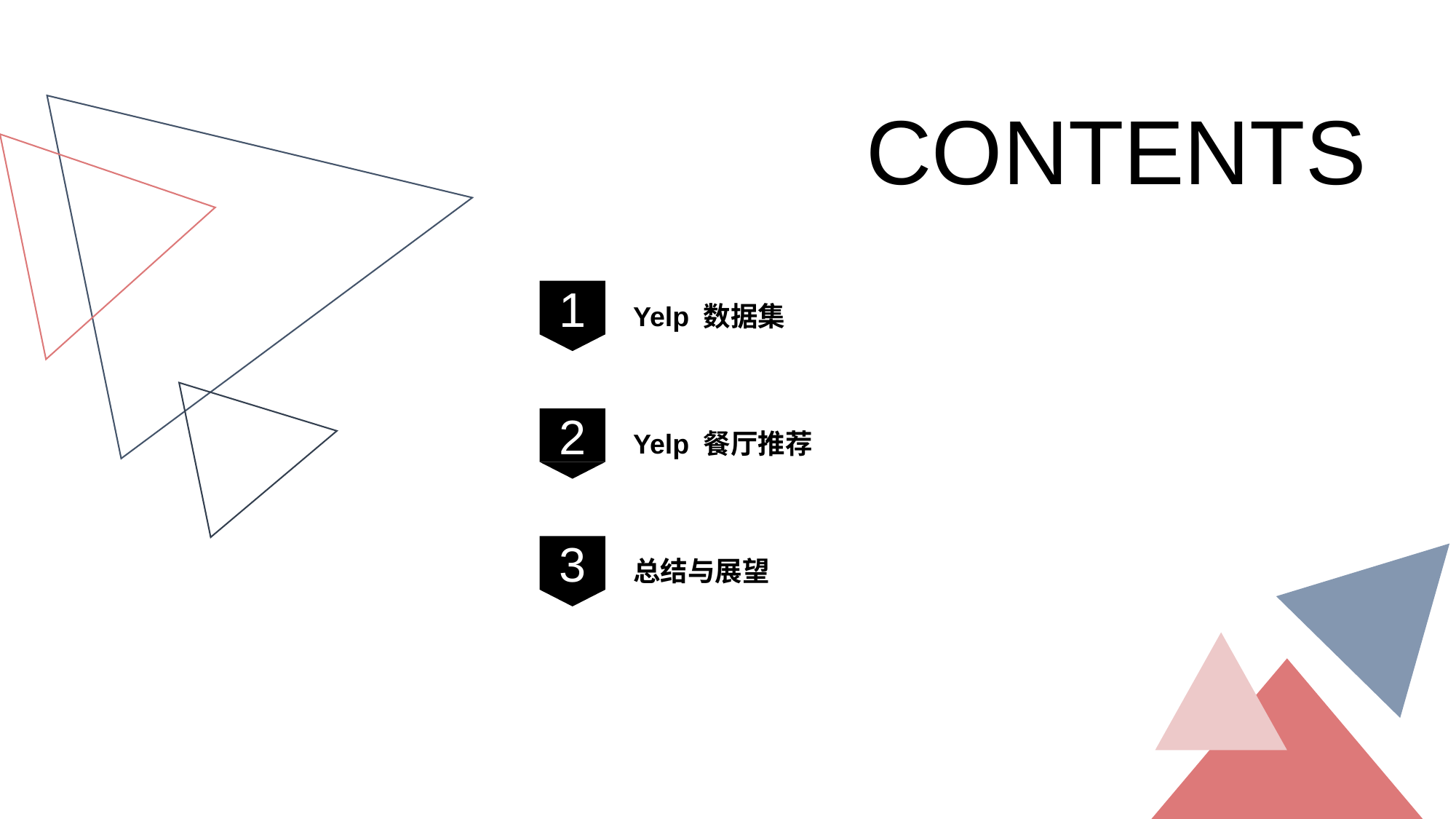

CONTENTS
1

Yelp 数据集
2

Yelp 餐厅推荐

3

总结与展望